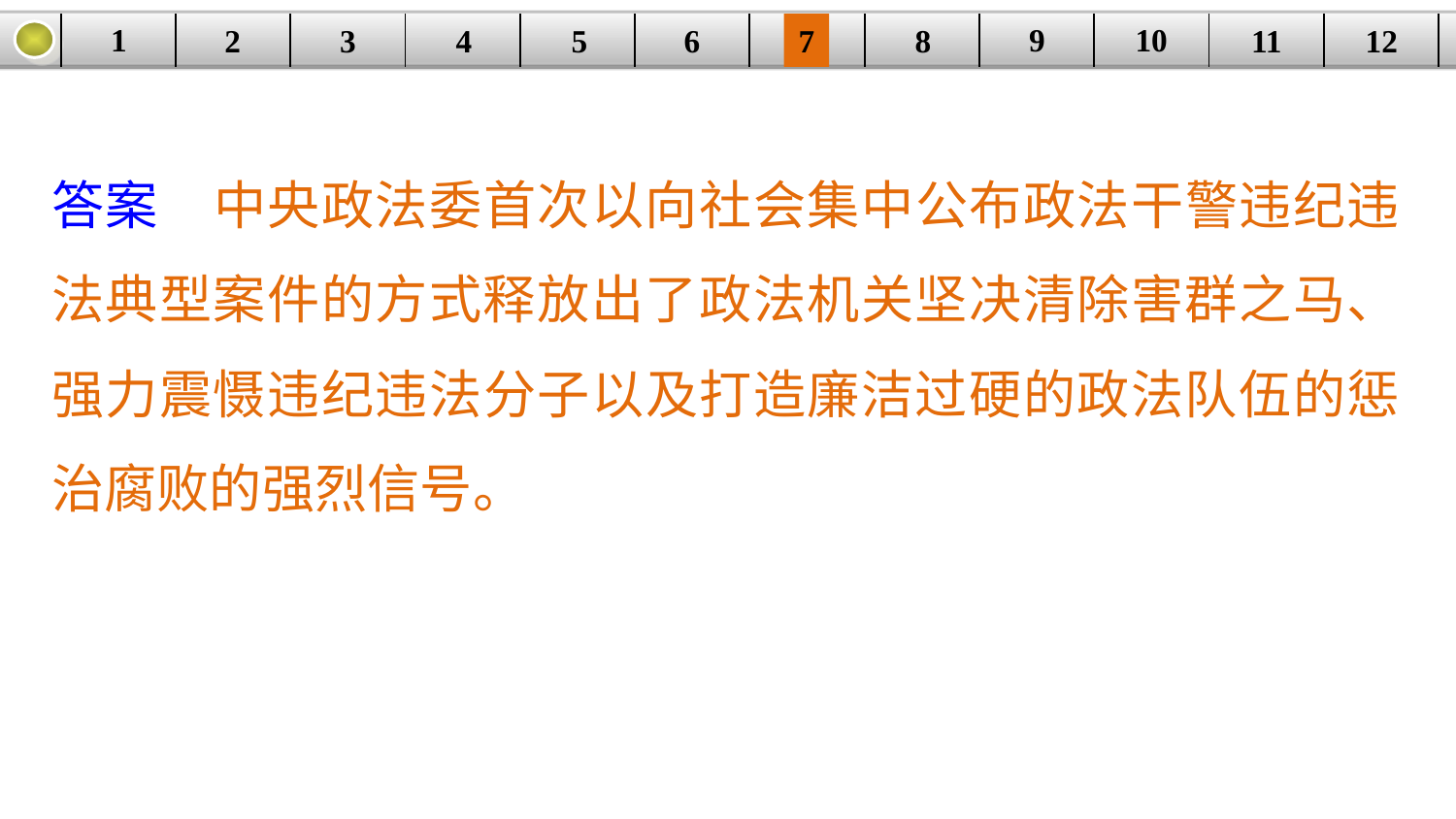

9
10
1
3
4
5
6
8
11
2
12
|  |  |  |  |  |  |  |  |  |  |  |  |
| --- | --- | --- | --- | --- | --- | --- | --- | --- | --- | --- | --- |
7

答案　中央政法委首次以向社会集中公布政法干警违纪违法典型案件的方式释放出了政法机关坚决清除害群之马、强力震慑违纪违法分子以及打造廉洁过硬的政法队伍的惩治腐败的强烈信号。